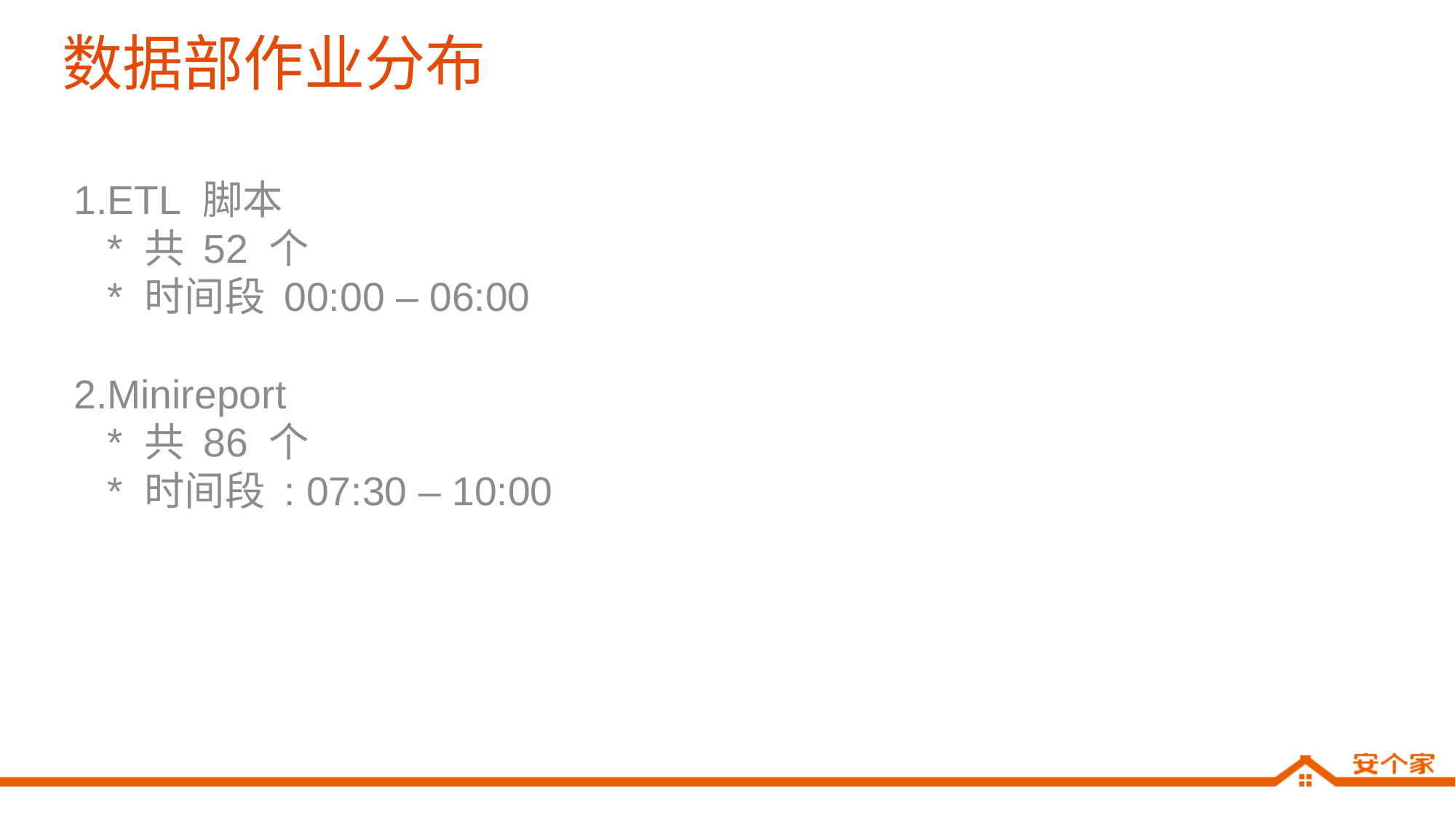

# 数据部作业分布
1.ETL 脚本
   * 共 52 个
   * 时间段 00:00 – 06:00

2.Minireport
   * 共 86 个
   * 时间段 : 07:30 – 10:00